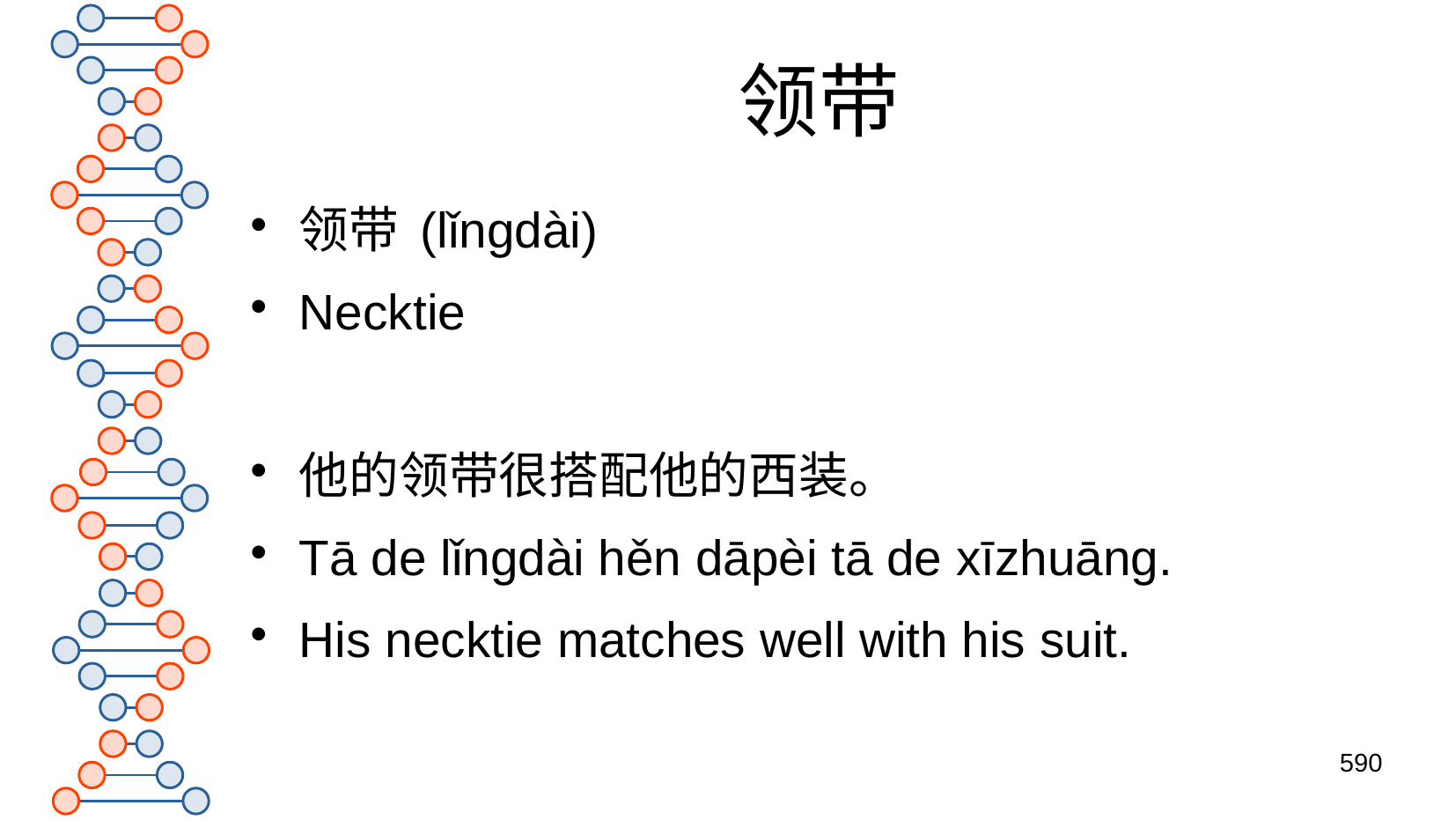

# 领带
领带 (lǐngdài)
Necktie

他的领带很搭配他的西装。
Tā de lǐngdài hěn dāpèi tā de xīzhuāng.
His necktie matches well with his suit.
590